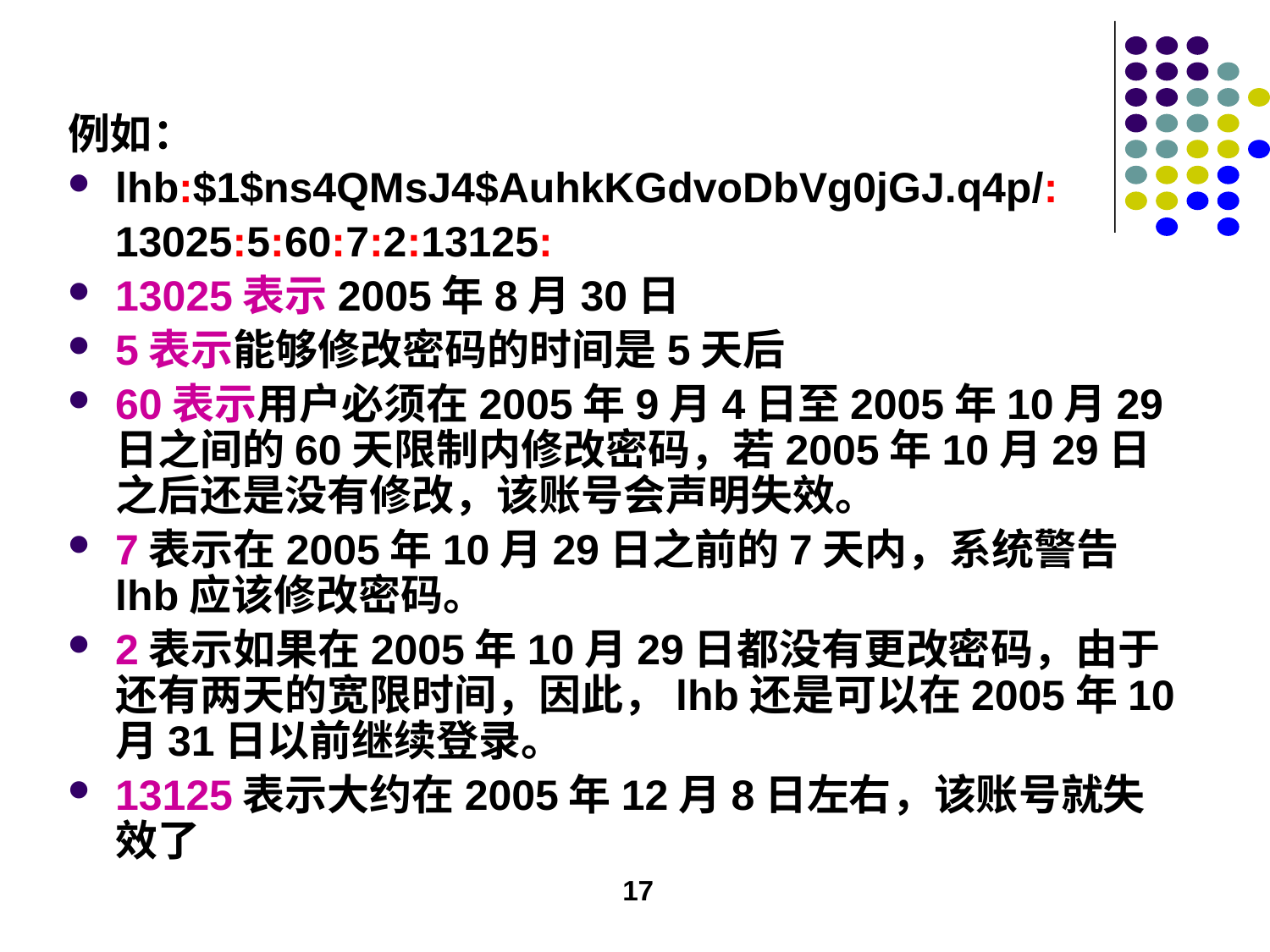

例如：
lhb:$1$ns4QMsJ4$AuhkKGdvoDbVg0jGJ.q4p/:
    13025:5:60:7:2:13125:
13025表示2005年8月30日
5表示能够修改密码的时间是5天后
60表示用户必须在2005年9月4日至2005年10月29日之间的60天限制内修改密码，若2005年10月29日之后还是没有修改，该账号会声明失效。
7表示在2005年10月29日之前的7天内，系统警告lhb应该修改密码。
2表示如果在2005年10月29日都没有更改密码，由于还有两天的宽限时间，因此，lhb还是可以在2005年10月31日以前继续登录。
13125表示大约在2005年12月8日左右，该账号就失效了

17